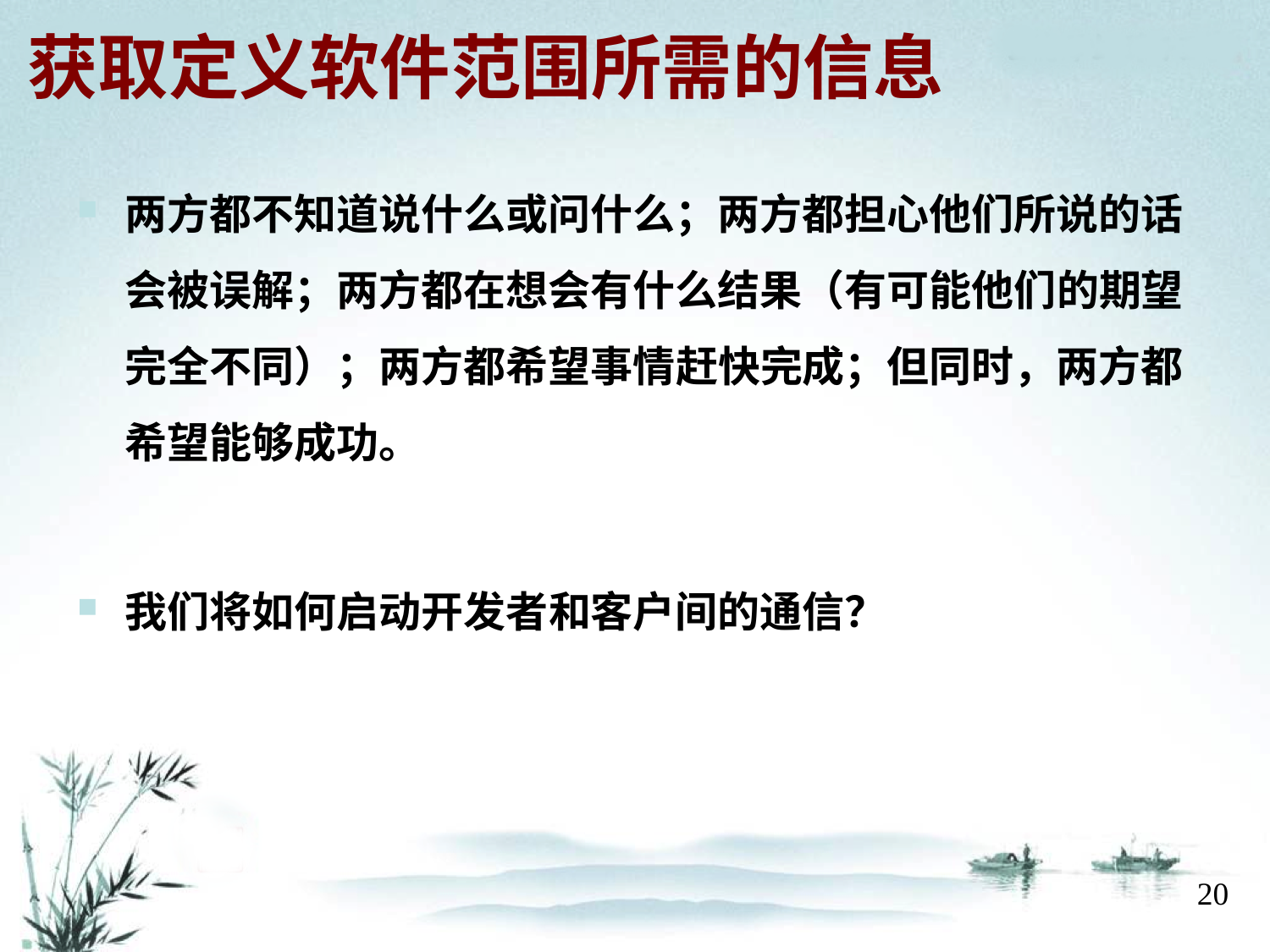

# 获取定义软件范围所需的信息
两方都不知道说什么或问什么；两方都担心他们所说的话会被误解；两方都在想会有什么结果（有可能他们的期望完全不同）；两方都希望事情赶快完成；但同时，两方都希望能够成功。

我们将如何启动开发者和客户间的通信？
20